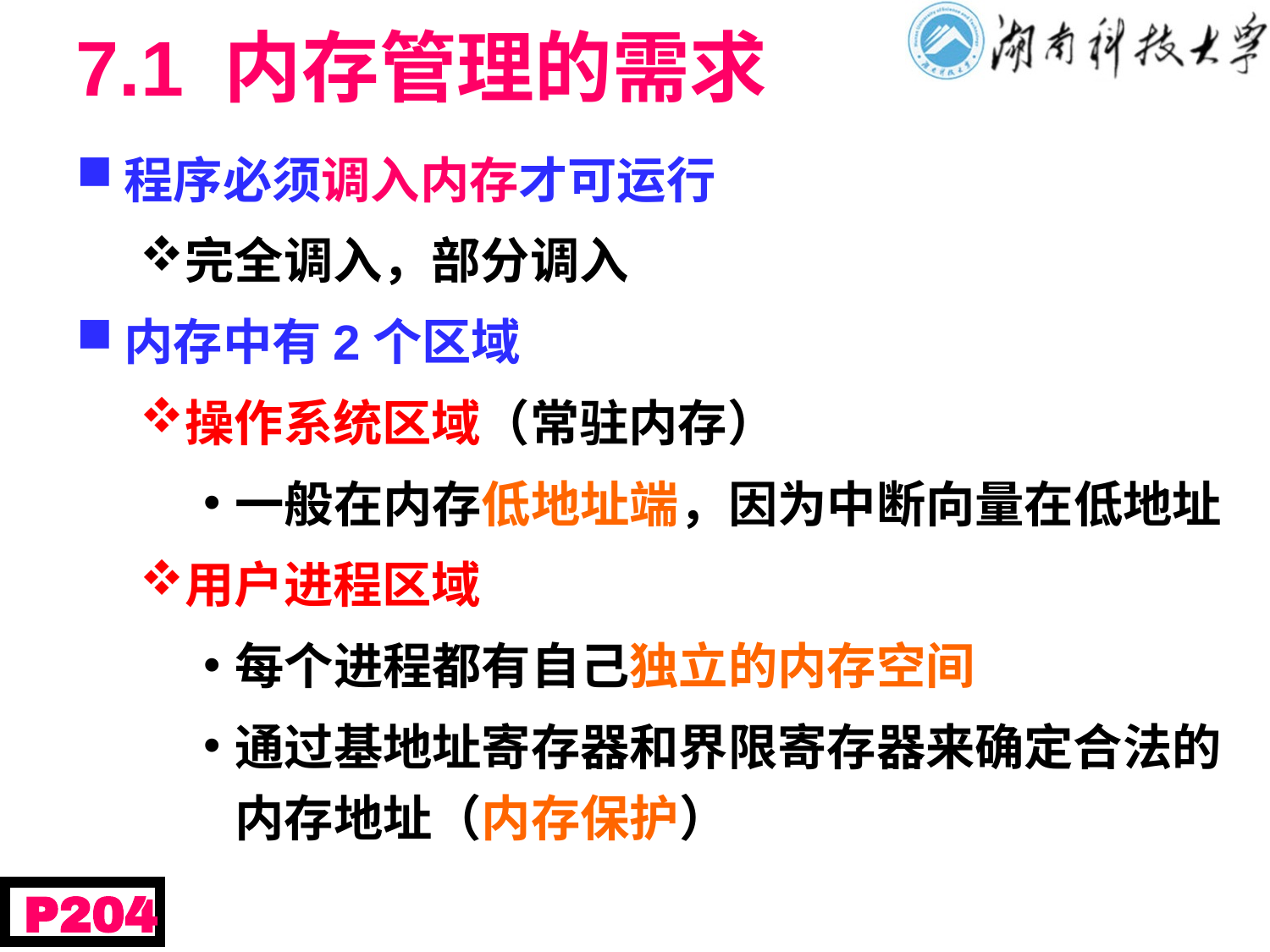

# 7.1 内存管理的需求
程序必须调入内存才可运行
完全调入，部分调入
内存中有2个区域
操作系统区域（常驻内存）
一般在内存低地址端，因为中断向量在低地址
用户进程区域
每个进程都有自己独立的内存空间
通过基地址寄存器和界限寄存器来确定合法的内存地址（内存保护）
 P204